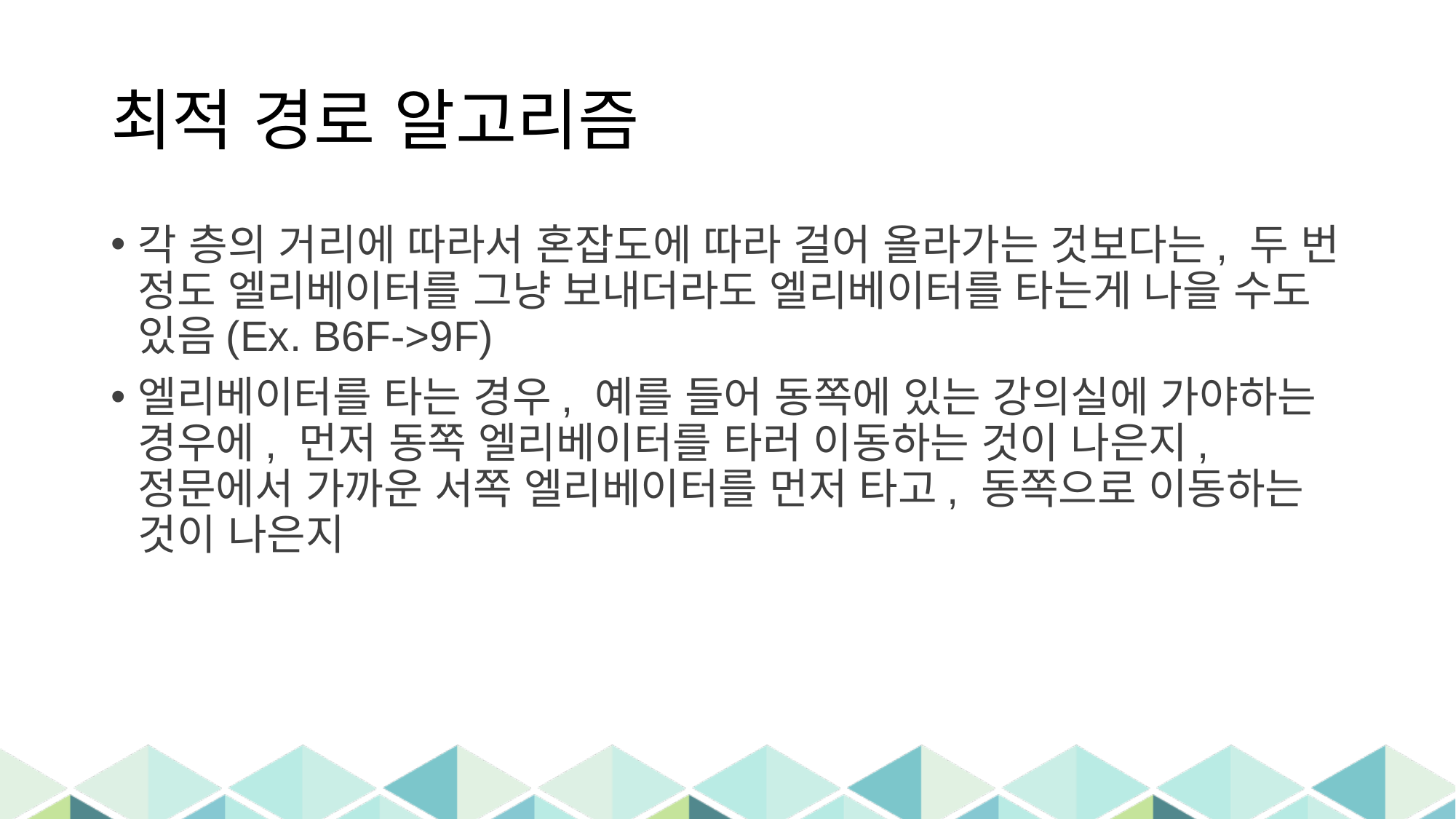

# 최적 경로 알고리즘
각 층의 거리에 따라서 혼잡도에 따라 걸어 올라가는 것보다는, 두 번 정도 엘리베이터를 그냥 보내더라도 엘리베이터를 타는게 나을 수도 있음(Ex. B6F->9F)
엘리베이터를 타는 경우, 예를 들어 동쪽에 있는 강의실에 가야하는 경우에, 먼저 동쪽 엘리베이터를 타러 이동하는 것이 나은지, 정문에서 가까운 서쪽 엘리베이터를 먼저 타고, 동쪽으로 이동하는 것이 나은지